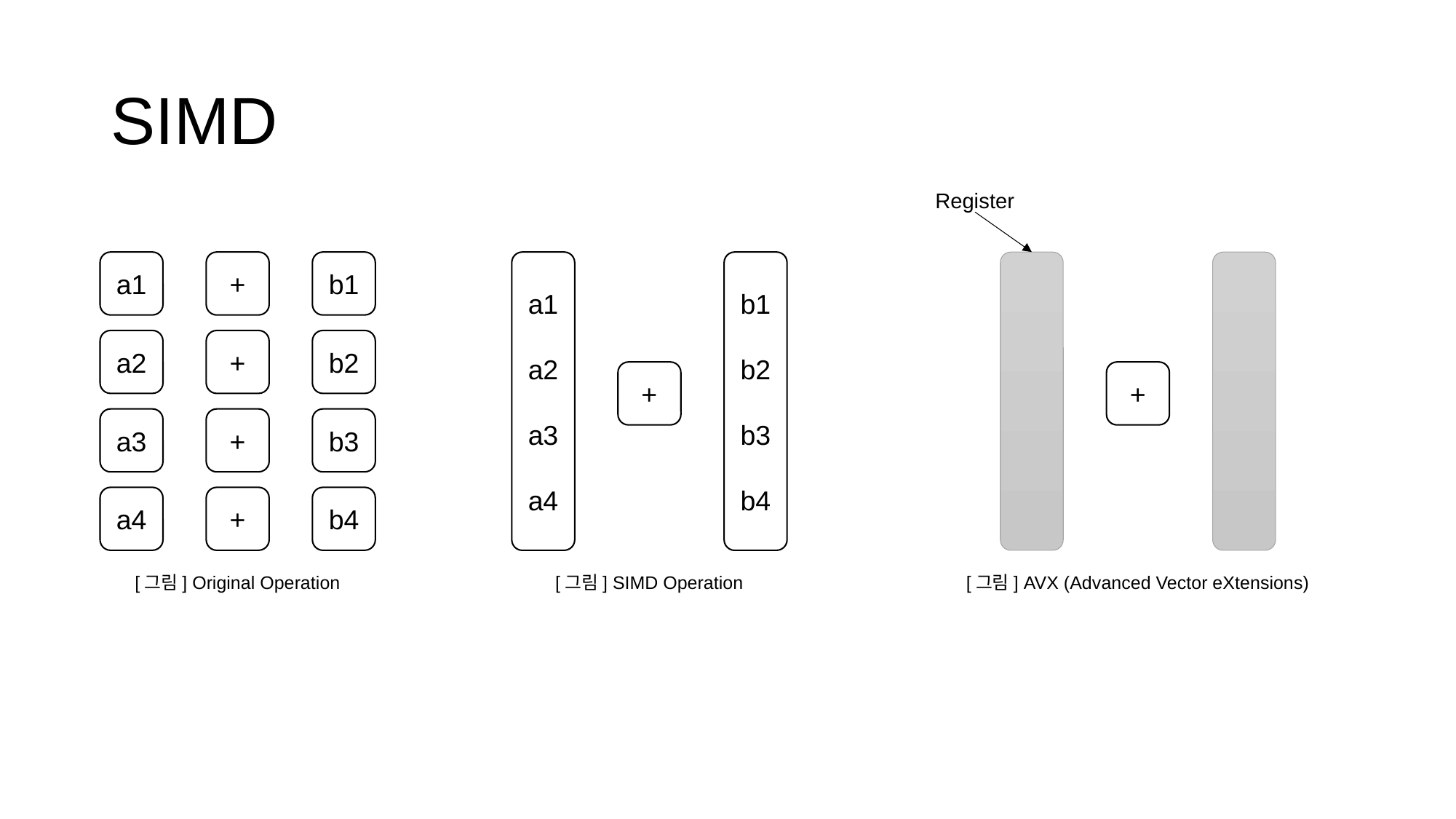

# SIMD
Register
a1

a2

a3

a4
b1

b2

b3

b4

+
b1
a1
+
b2
a2
+
+
+
b3
a3
+
b4
a4
[그림] SIMD Operation
[그림] AVX (Advanced Vector eXtensions)
[그림] Original Operation